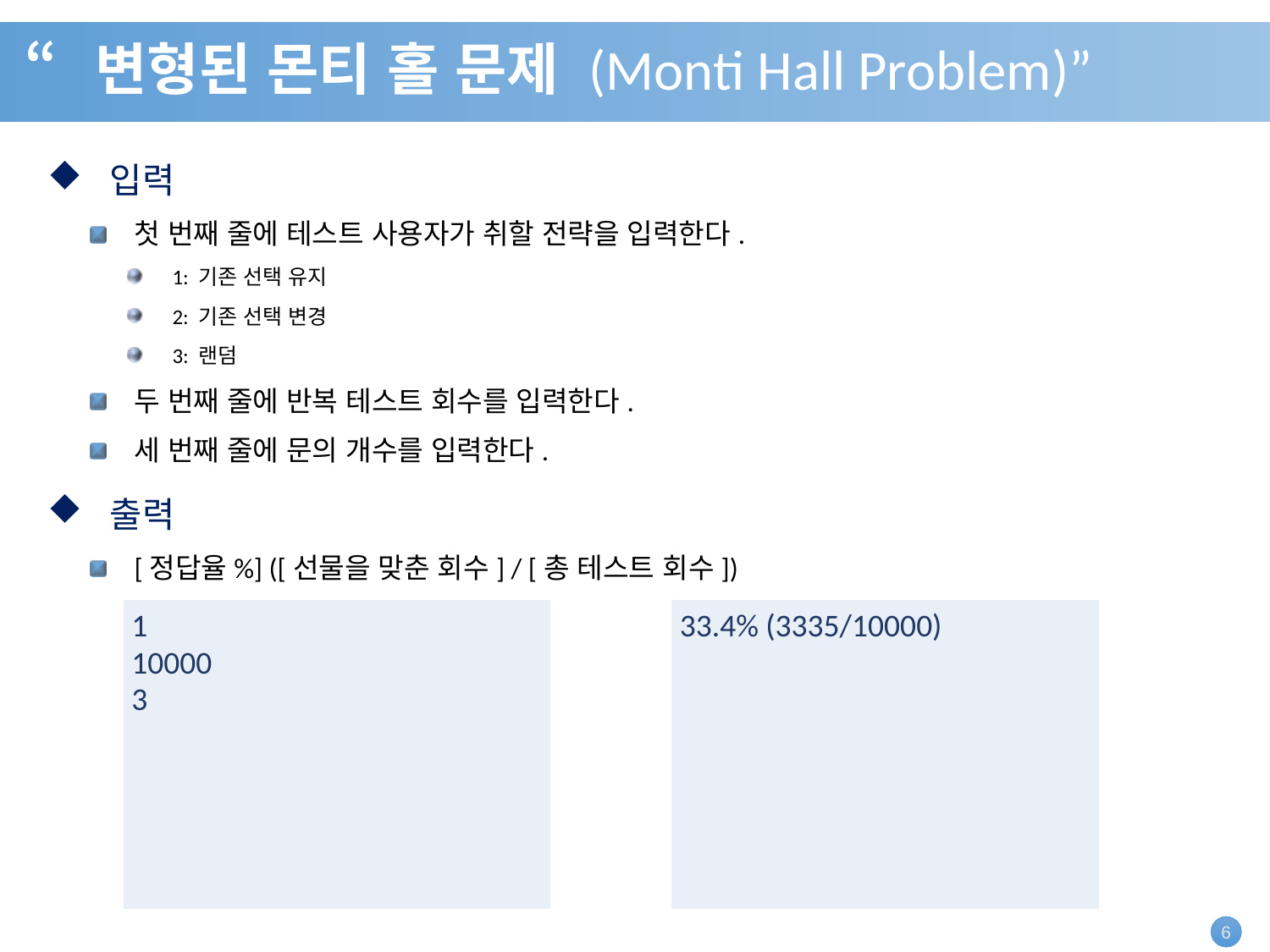

# “변형된 몬티 홀 문제 (Monti Hall Problem)”
입력
첫 번째 줄에 테스트 사용자가 취할 전략을 입력한다.
1: 기존 선택 유지
2: 기존 선택 변경
3: 랜덤
두 번째 줄에 반복 테스트 회수를 입력한다.
세 번째 줄에 문의 개수를 입력한다.
출력
[정답율%] ([선물을 맞춘 회수] / [총 테스트 회수])
| 1 10000 3 |
| --- |
| 33.4% (3335/10000) |
| --- |